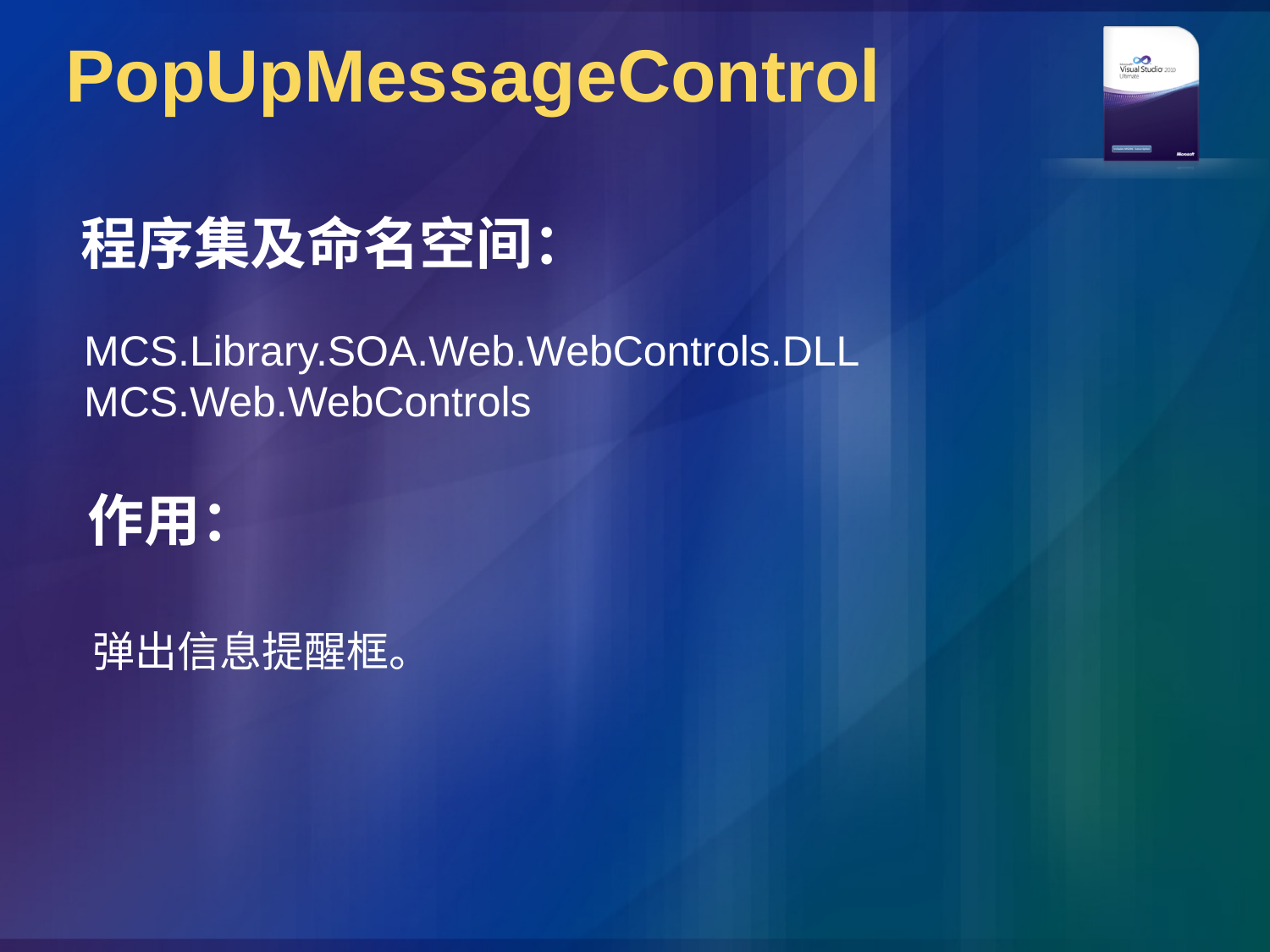

# PopUpMessageControl
程序集及命名空间：
MCS.Library.SOA.Web.WebControls.DLL
MCS.Web.WebControls
作用：
弹出信息提醒框。